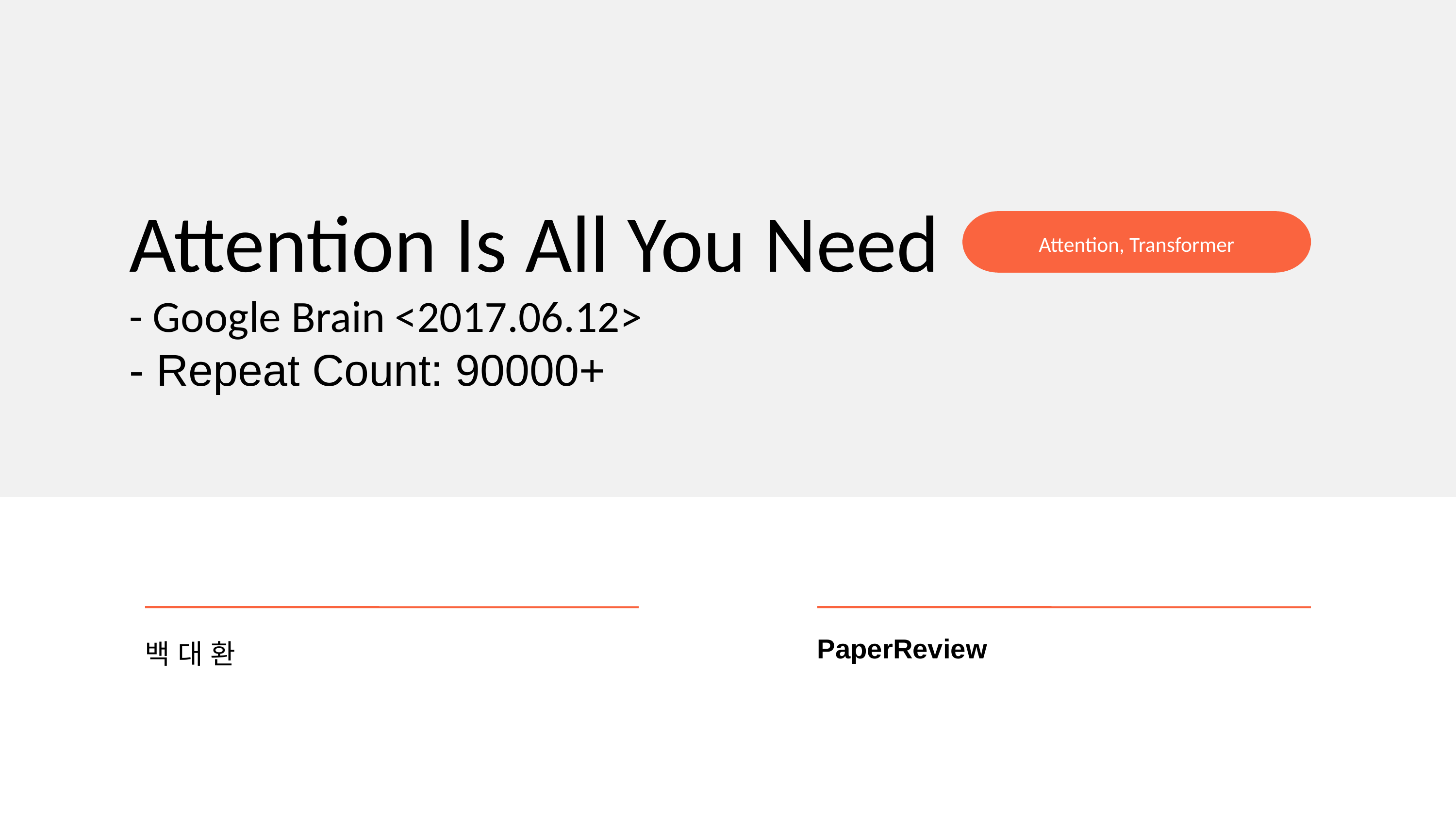

Attention Is All You Need
- Google Brain <2017.06.12>
- Repeat Count: 90000+

Attention, Transformer

백 대 환

PaperReview